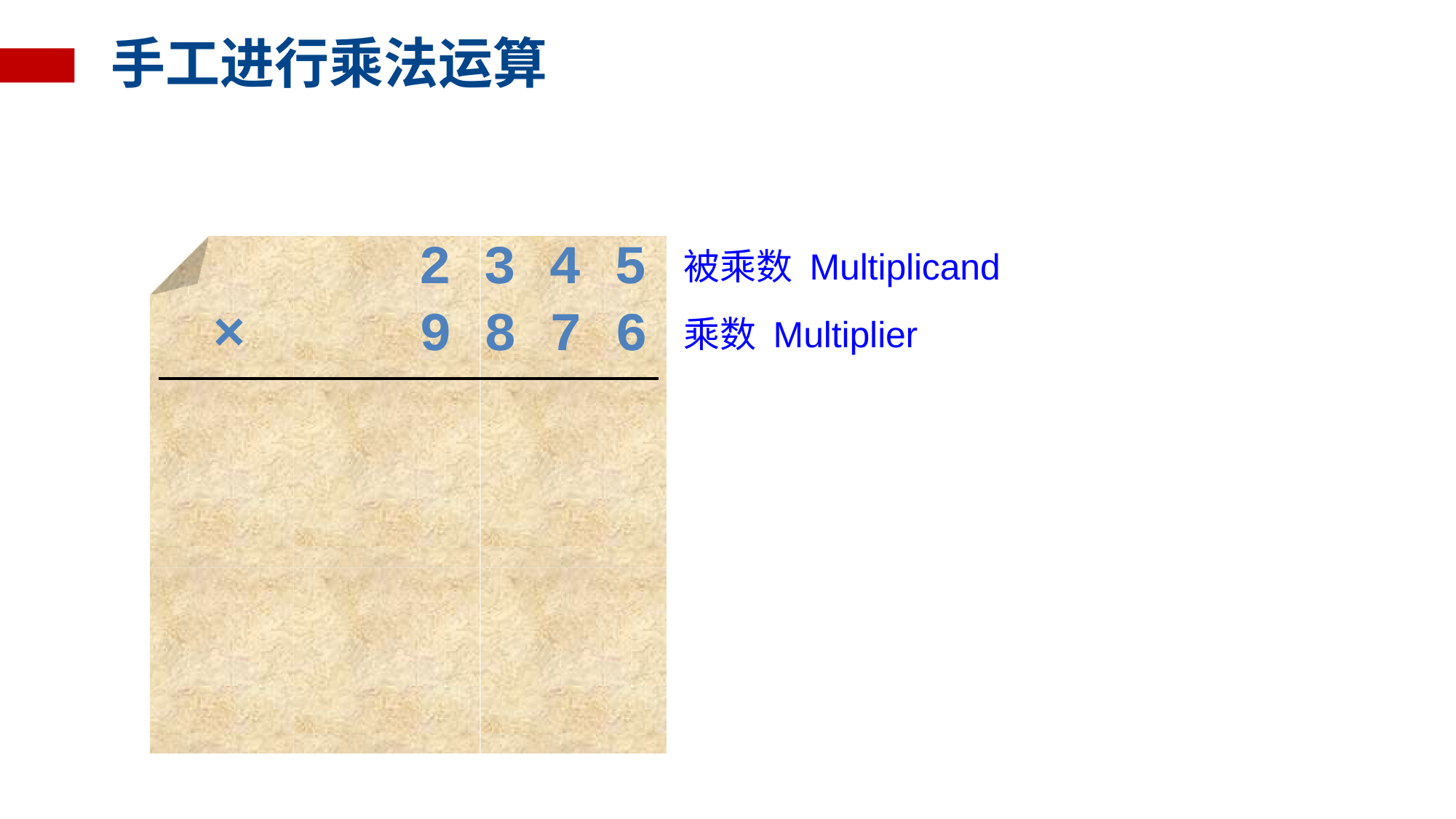

# 手工进行乘法运算

| 2 | 3 | 4 | 5 |
| --- | --- | --- | --- |
| × 9 | 8 | 7 | 6 |
被乘数 Multiplicand
乘数 Multiplier